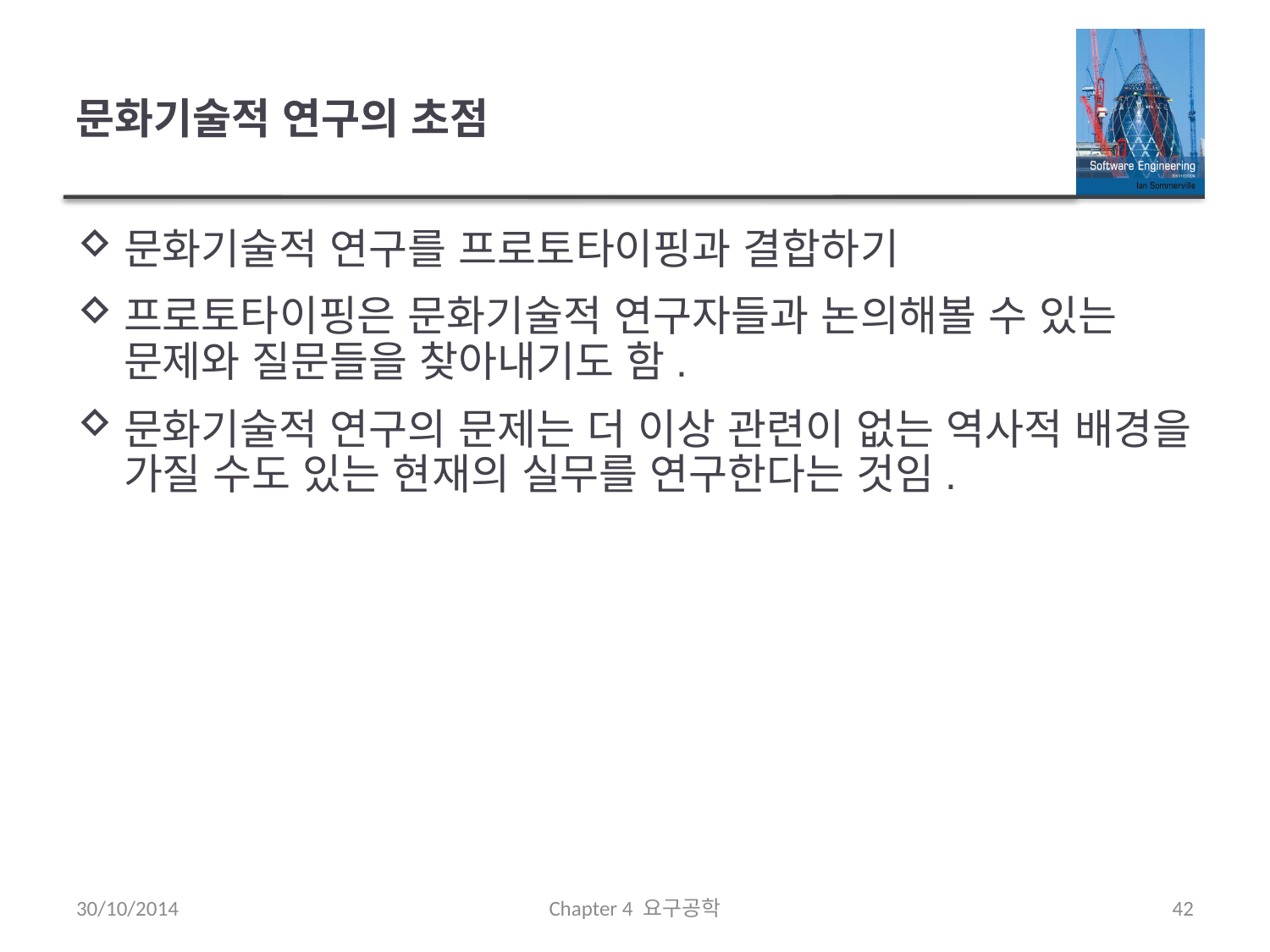

# 문화기술적 연구의 초점
문화기술적 연구를 프로토타이핑과 결합하기
프로토타이핑은 문화기술적 연구자들과 논의해볼 수 있는 문제와 질문들을 찾아내기도 함.
문화기술적 연구의 문제는 더 이상 관련이 없는 역사적 배경을 가질 수도 있는 현재의 실무를 연구한다는 것임.
30/10/2014
Chapter 4 요구공학
42